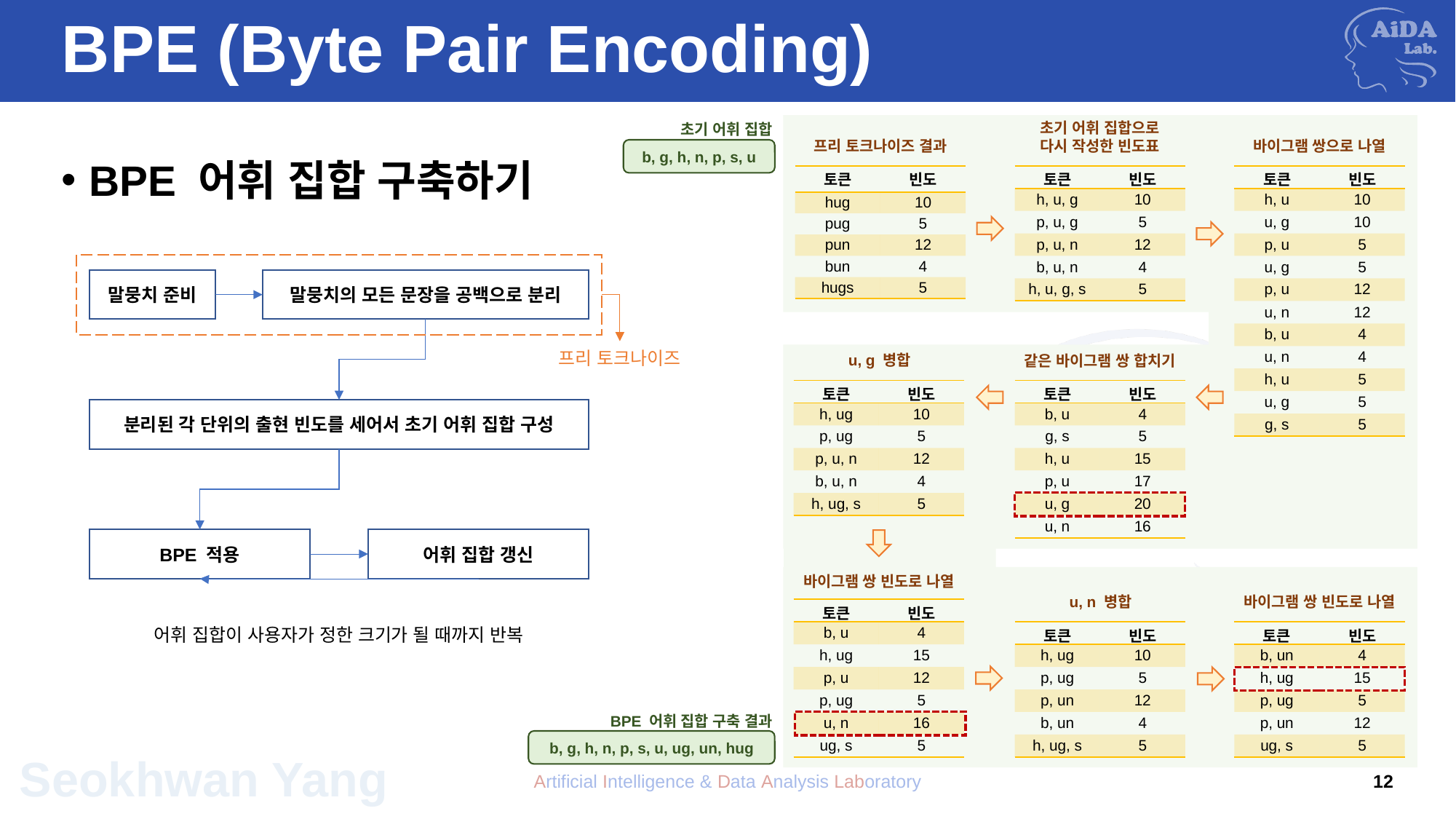

# BPE (Byte Pair Encoding)
초기 어휘 집합으로
다시 작성한 빈도표
초기 어휘 집합

BPE 어휘 집합 구축하기
프리 토크나이즈 결과
바이그램 쌍으로 나열
b, g, h, n, p, s, u
| 토큰 | 빈도 |
| --- | --- |
| hug | 10 |
| pug | 5 |
| pun | 12 |
| bun | 4 |
| hugs | 5 |
| 토큰 | 빈도 |
| --- | --- |
| h, u, g | 10 |
| p, u, g | 5 |
| p, u, n | 12 |
| b, u, n | 4 |
| h, u, g, s | 5 |
| 토큰 | 빈도 |
| --- | --- |
| h, u | 10 |
| u, g | 10 |
| p, u | 5 |
| u, g | 5 |
| p, u | 12 |
| u, n | 12 |
| b, u | 4 |
| u, n | 4 |
| h, u | 5 |
| u, g | 5 |
| g, s | 5 |

말뭉치의 모든 문장을 공백으로 분리
말뭉치 준비
프리 토크나이즈
분리된 각 단위의 출현 빈도를 세어서 초기 어휘 집합 구성
어휘 집합 갱신
BPE 적용
어휘 집합이 사용자가 정한 크기가 될 때까지 반복

u, g 병합
같은 바이그램 쌍 합치기
| 토큰 | 빈도 |
| --- | --- |
| h, ug | 10 |
| p, ug | 5 |
| p, u, n | 12 |
| b, u, n | 4 |
| h, ug, s | 5 |
| 토큰 | 빈도 |
| --- | --- |
| b, u | 4 |
| g, s | 5 |
| h, u | 15 |
| p, u | 17 |
| u, g | 20 |
| u, n | 16 |

바이그램 쌍 빈도로 나열

u, n 병합
바이그램 쌍 빈도로 나열
| 토큰 | 빈도 |
| --- | --- |
| b, u | 4 |
| h, ug | 15 |
| p, u | 12 |
| p, ug | 5 |
| u, n | 16 |
| ug, s | 5 |
| 토큰 | 빈도 |
| --- | --- |
| h, ug | 10 |
| p, ug | 5 |
| p, un | 12 |
| b, un | 4 |
| h, ug, s | 5 |
| 토큰 | 빈도 |
| --- | --- |
| b, un | 4 |
| h, ug | 15 |
| p, ug | 5 |
| p, un | 12 |
| ug, s | 5 |

BPE 어휘 집합 구축 결과

b, g, h, n, p, s, u, ug, un, hug
Artificial Intelligence & Data Analysis Laboratory
12